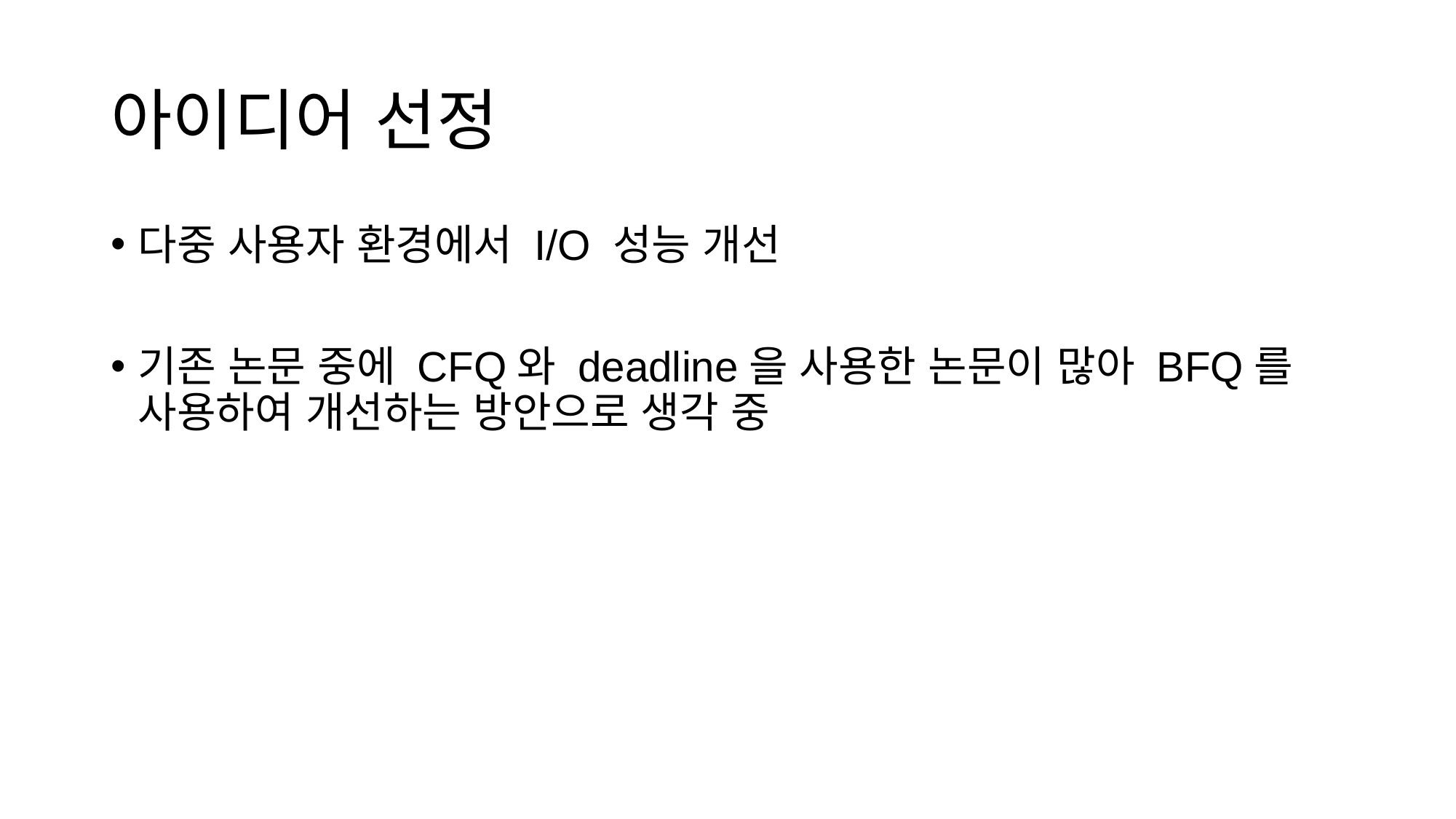

# 아이디어 선정
다중 사용자 환경에서 I/O 성능 개선

기존 논문 중에 CFQ와 deadline을 사용한 논문이 많아 BFQ를 사용하여 개선하는 방안으로 생각 중